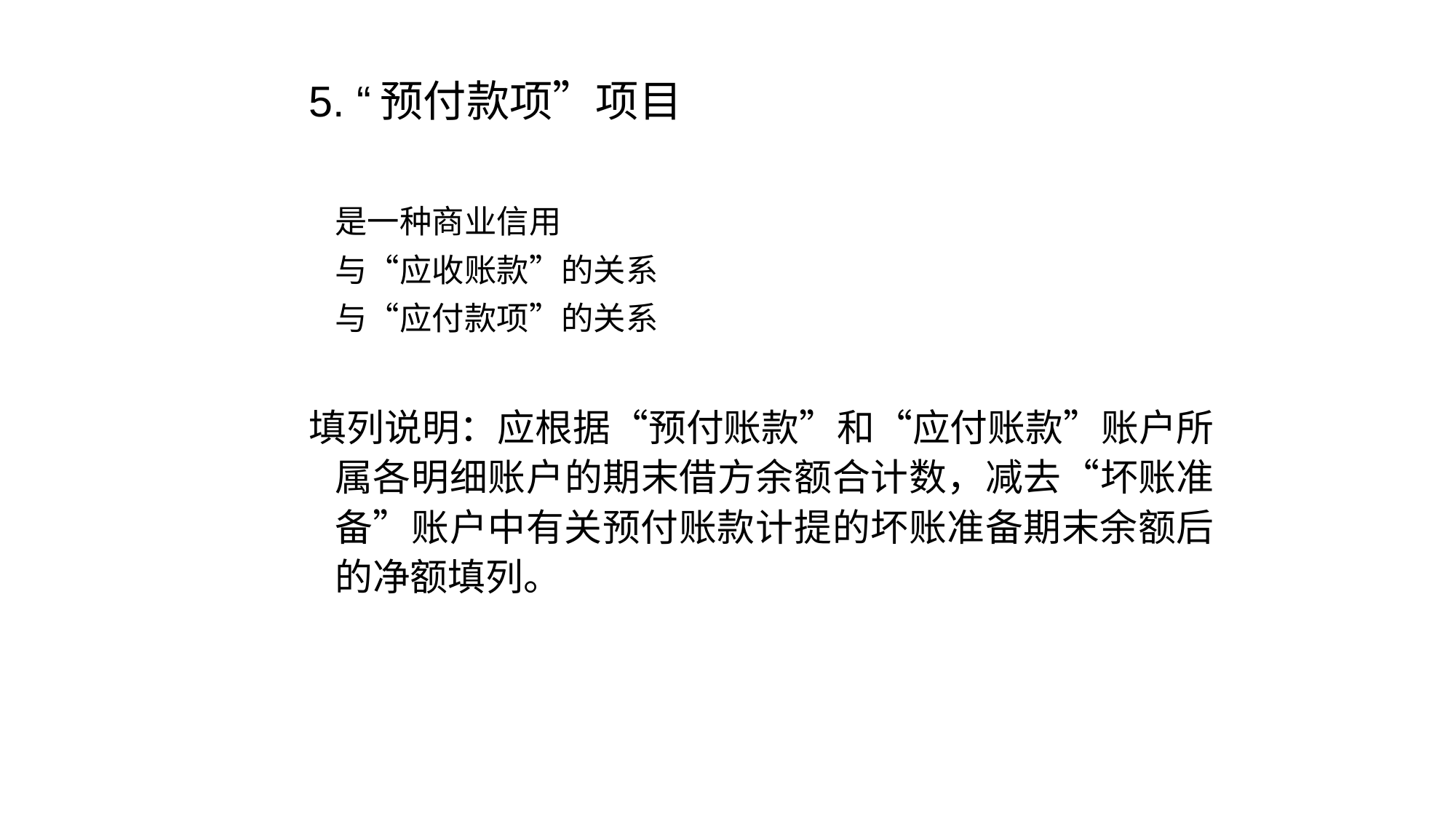

5. “预付款项”项目

		是一种商业信用
		与“应收账款”的关系
		与“应付款项”的关系

填列说明：应根据“预付账款”和“应付账款”账户所属各明细账户的期末借方余额合计数，减去“坏账准备”账户中有关预付账款计提的坏账准备期末余额后的净额填列。